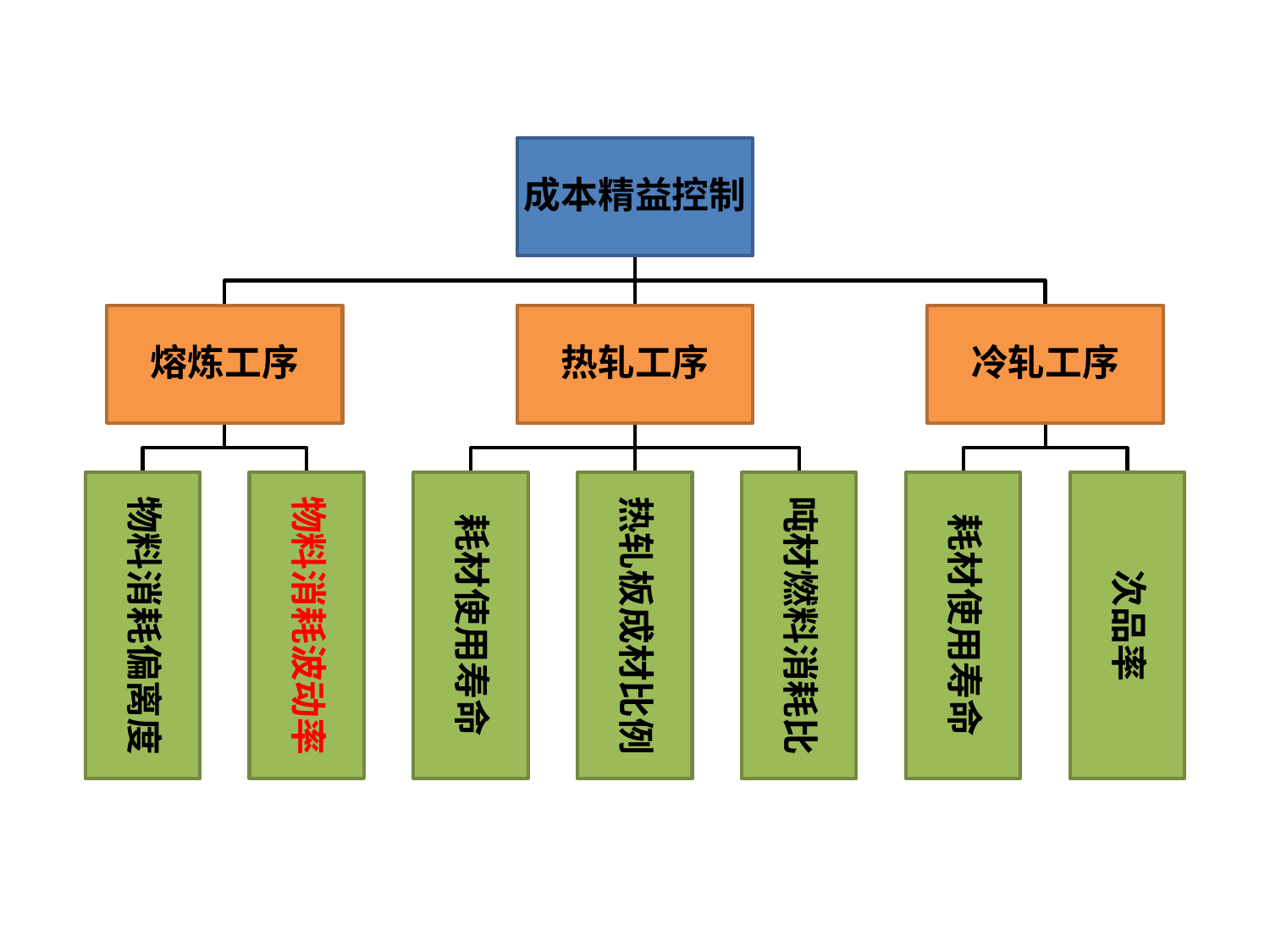

成本精益控制
熔炼工序
物料消耗偏离度
物料消耗波动率
热轧工序
耗材使用寿命
热轧板成材比例
吨材燃料消耗比
冷轧工序
耗材使用寿命
次品率